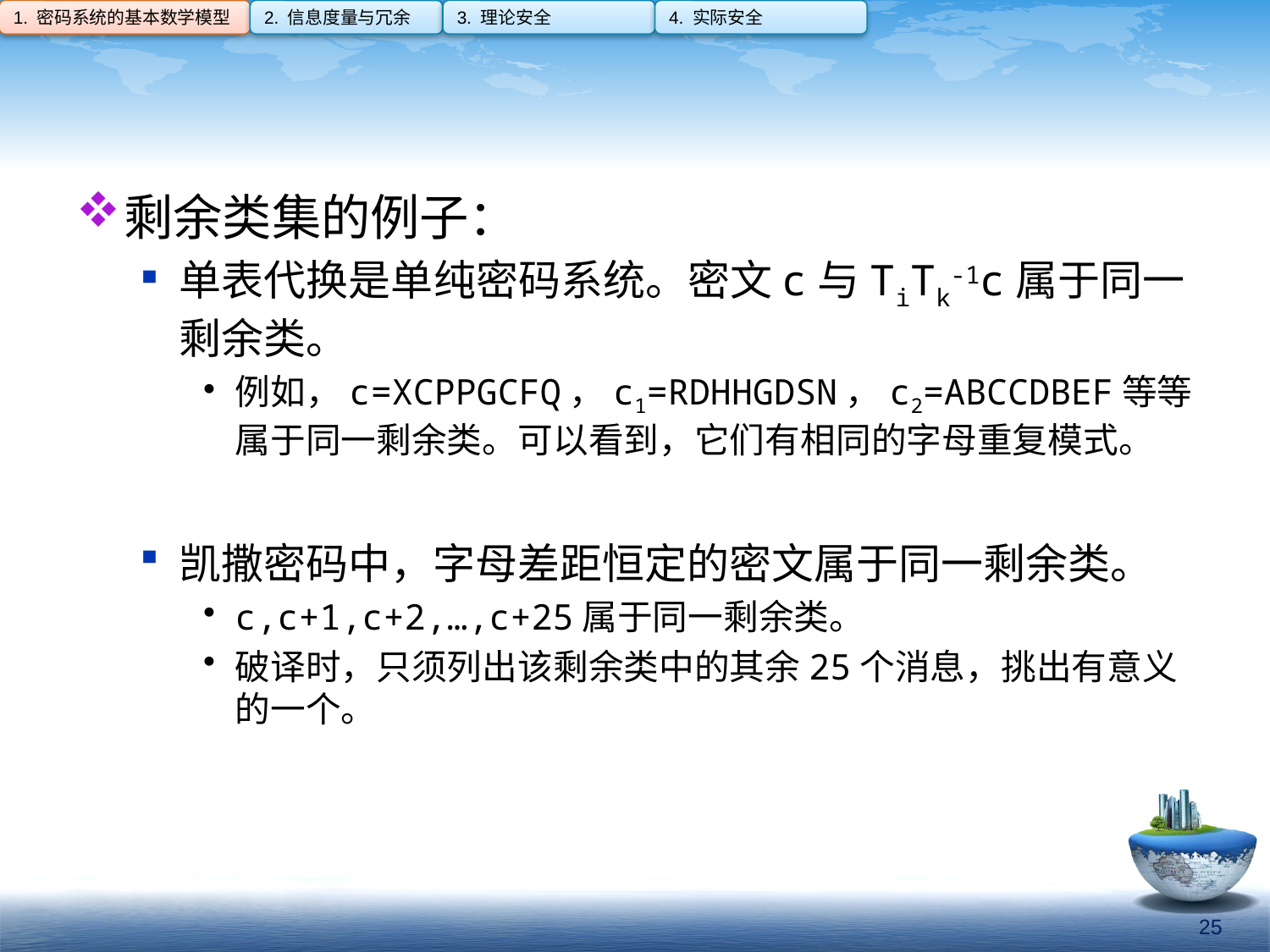

1. 密码系统的基本数学模型
2. 信息度量与冗余
3. 理论安全
4. 实际安全
#
剩余类集的例子：
单表代换是单纯密码系统。密文c与TiTk-1c属于同一剩余类。
例如，c=XCPPGCFQ，c1=RDHHGDSN，c2=ABCCDBEF等等属于同一剩余类。可以看到，它们有相同的字母重复模式。

凯撒密码中，字母差距恒定的密文属于同一剩余类。
c,c+1,c+2,…,c+25属于同一剩余类。
破译时，只须列出该剩余类中的其余25个消息，挑出有意义的一个。
25